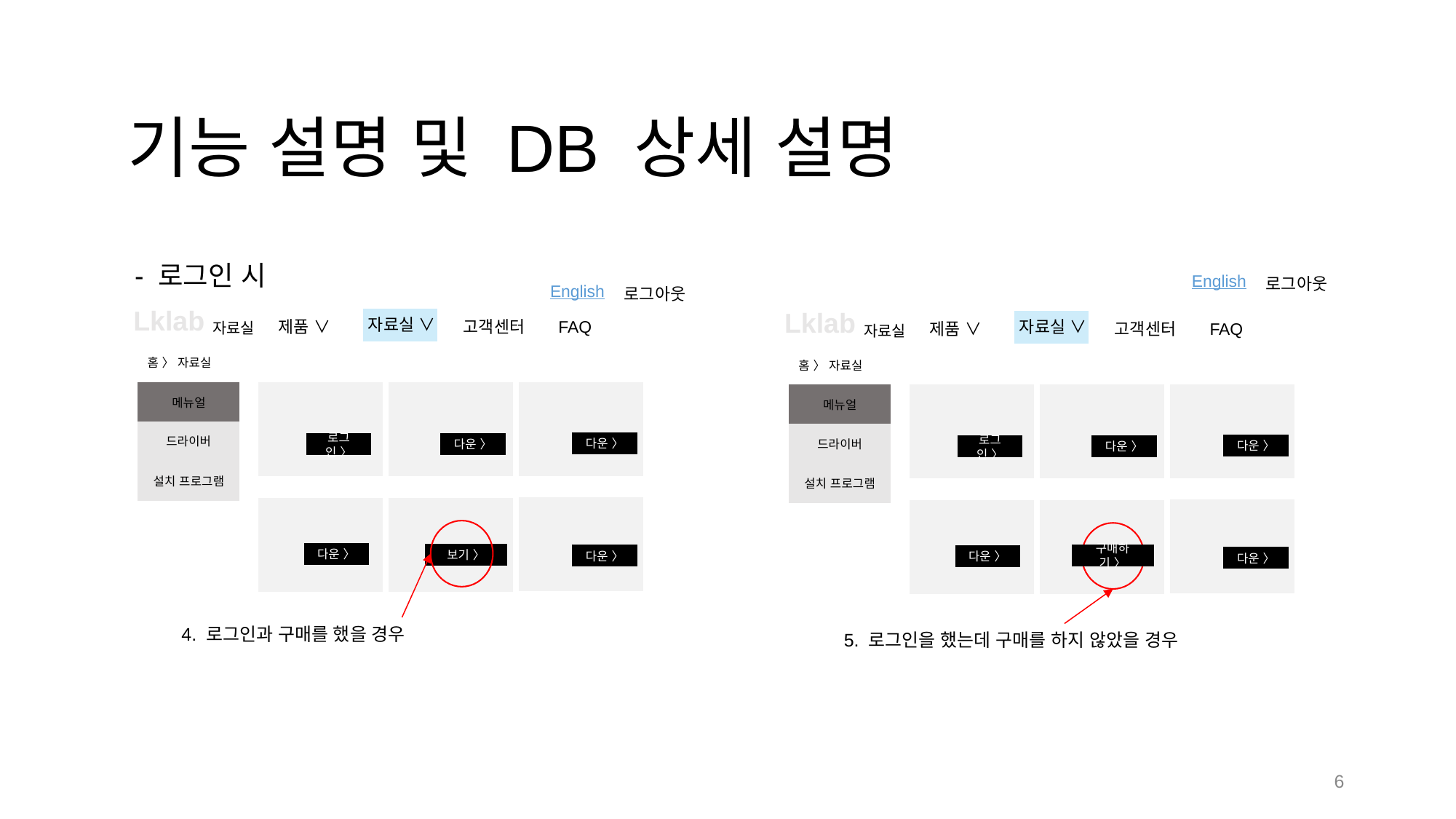

# 기능 설명 및 DB 상세 설명
- 로그인 시
English
로그아웃
English
로그아웃
Lklab
Lklab
자료실 ∨

제품 ∨
고객센터
FAQ
자료실 ∨

제품 ∨
고객센터
FAQ
자료실
자료실
홈 〉 자료실
홈 〉 자료실
메뉴얼

메뉴얼

드라이버
드라이버
다운 〉
다운 〉
로그인 〉
다운 〉
다운 〉
로그인 〉
설치 프로그램
설치 프로그램

다운 〉
보기 〉
구매하기 〉
다운 〉
다운 〉
다운 〉
4. 로그인과 구매를 했을 경우
5. 로그인을 했는데 구매를 하지 않았을 경우
6